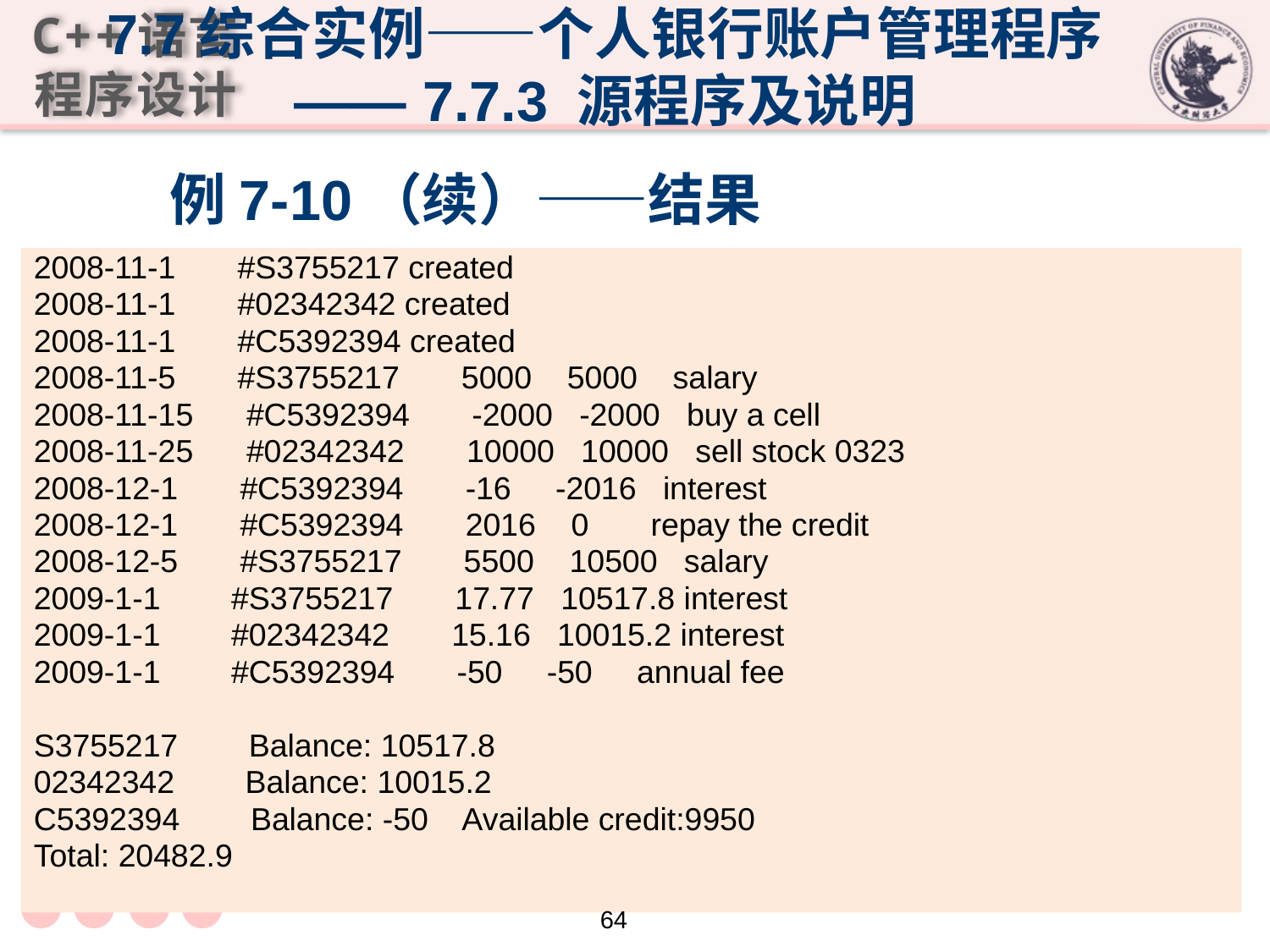

7.7综合实例——个人银行账户管理程序
—— 7.7.3 源程序及说明
# 例7-10（续）——结果
2008-11-1       #S3755217 created
2008-11-1       #02342342 created
2008-11-1       #C5392394 created
2008-11-5       #S3755217       5000    5000    salary
2008-11-15      #C5392394       -2000   -2000   buy a cell
2008-11-25      #02342342       10000   10000   sell stock 0323
2008-12-1       #C5392394       -16     -2016   interest
2008-12-1       #C5392394       2016    0       repay the credit
2008-12-5       #S3755217       5500    10500   salary
2009-1-1        #S3755217       17.77   10517.8 interest
2009-1-1        #02342342       15.16   10015.2 interest
2009-1-1        #C5392394       -50     -50     annual fee

S3755217        Balance: 10517.8
02342342        Balance: 10015.2
C5392394        Balance: -50    Available credit:9950
Total: 20482.9
64